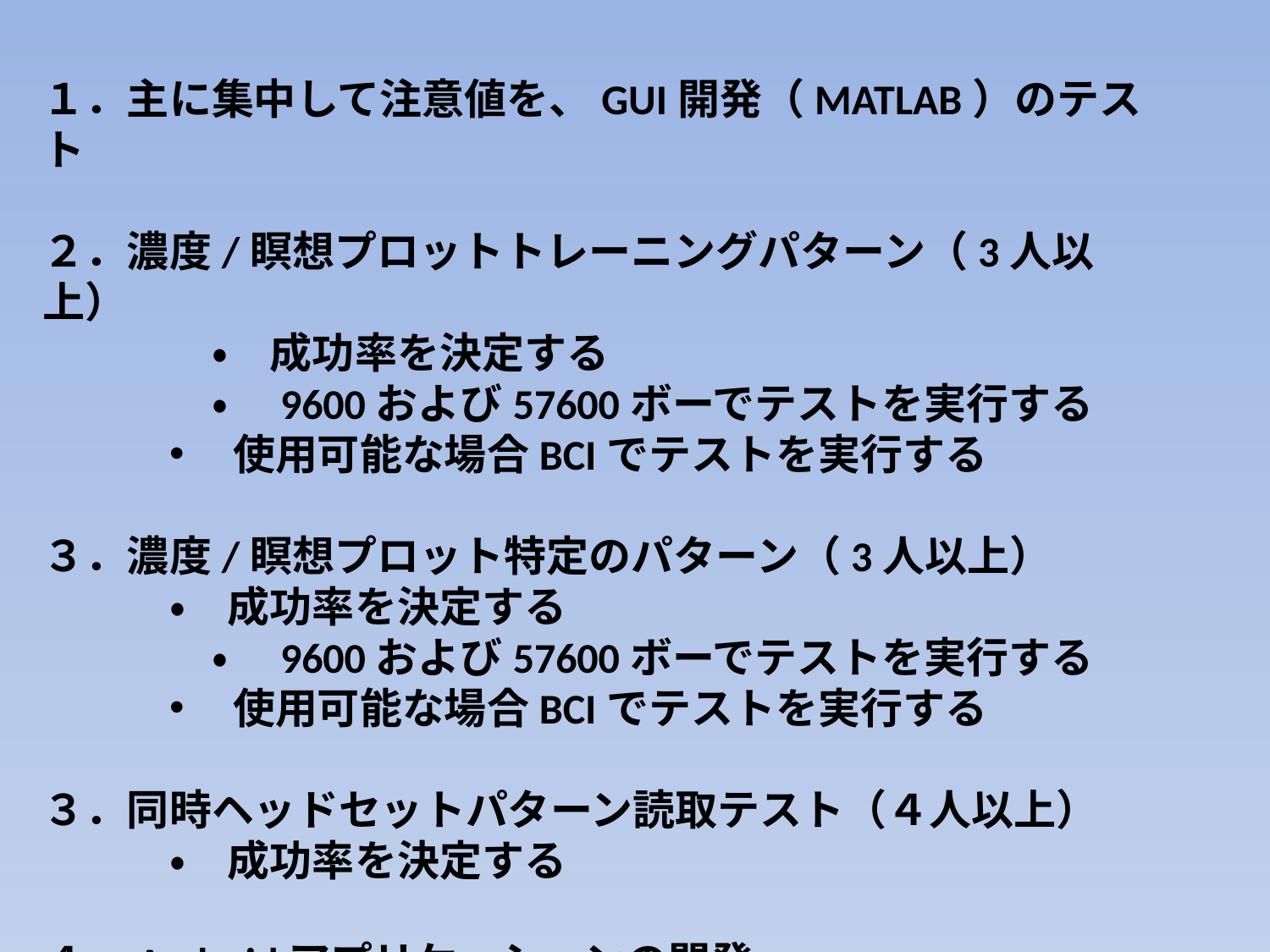

１．主に集中して注意値を、GUI開発（MATLAB）のテスト

２．濃度/瞑想プロットトレーニングパターン（3人以上）
　　　　・　成功率を決定する
　　　　・　9600および57600ボーでテストを実行する
使用可能な場合BCIでテストを実行する

３．濃度/瞑想プロット特定のパターン（3人以上）
	・　成功率を決定する
　　　　・　9600および57600ボーでテストを実行する
使用可能な場合BCIでテストを実行する

３．同時ヘッドセットパターン読取テスト（４人以上）
	・　成功率を決定する

４．Androidアプリケーションの開発